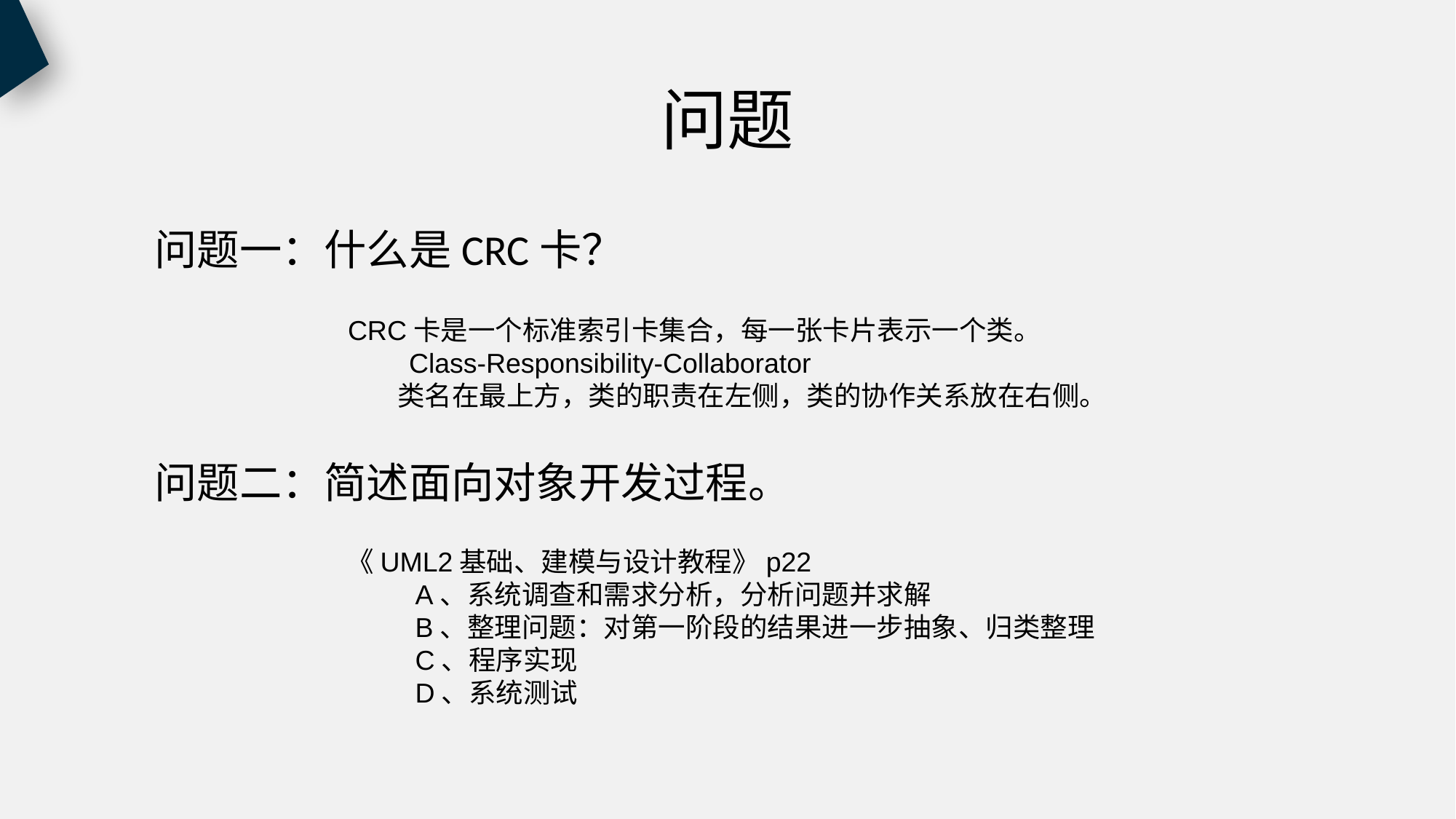

# 问题
问题一：什么是CRC卡？
CRC卡是一个标准索引卡集合，每一张卡片表示一个类。
        Class-Responsibility-Collaborator
       类名在最上方，类的职责在左侧，类的协作关系放在右侧。

问题二：简述面向对象开发过程。
《UML2基础、建模与设计教程》p22
         A、系统调查和需求分析，分析问题并求解
         B、整理问题：对第一阶段的结果进一步抽象、归类整理
         C、程序实现
         D、系统测试